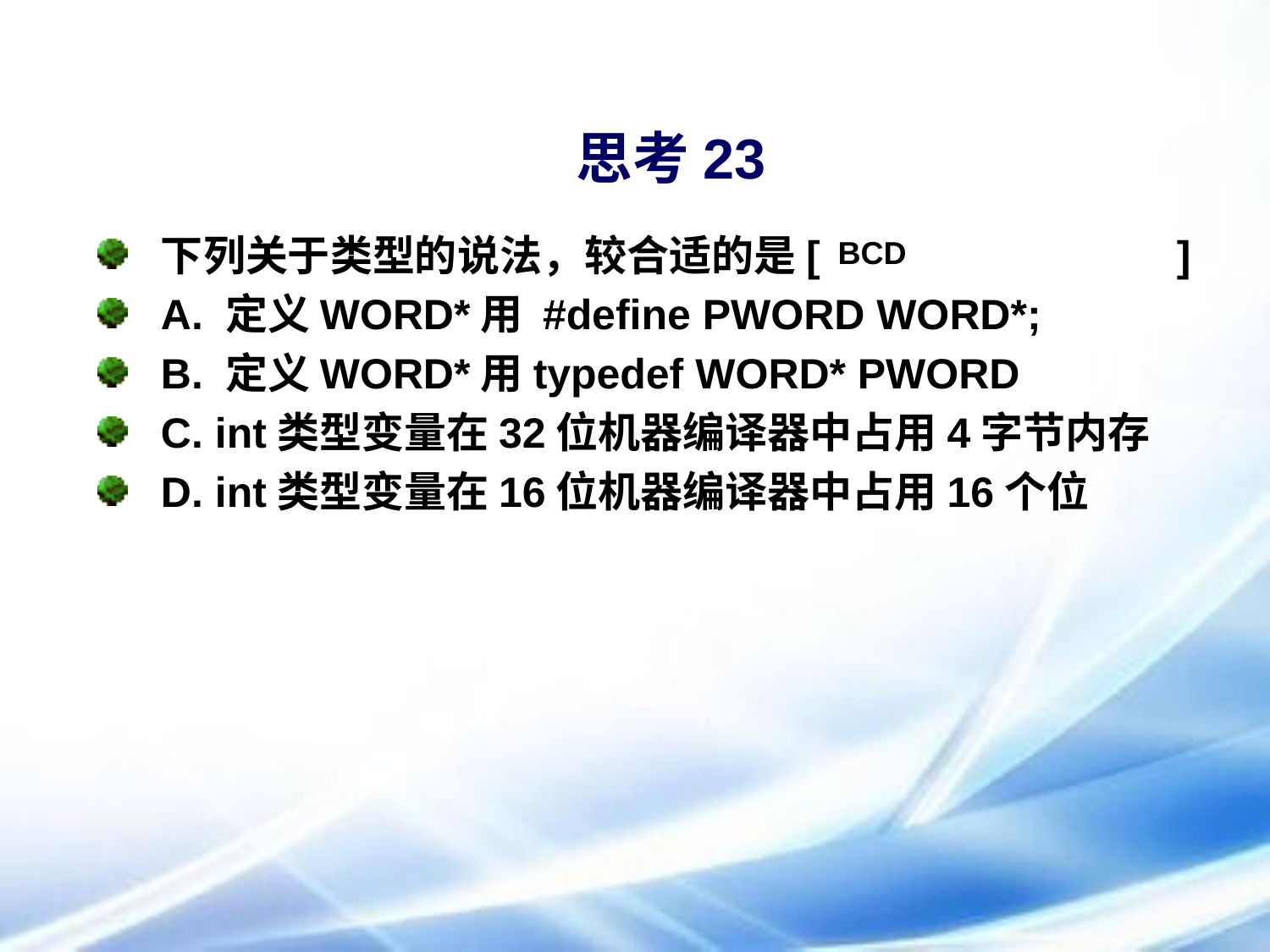

# 思考23
下列关于类型的说法，较合适的是[			]
A. 定义WORD*用 #define PWORD WORD*;
B. 定义WORD*用typedef WORD* PWORD
C. int类型变量在32位机器编译器中占用4字节内存
D. int类型变量在16位机器编译器中占用16个位
BCD